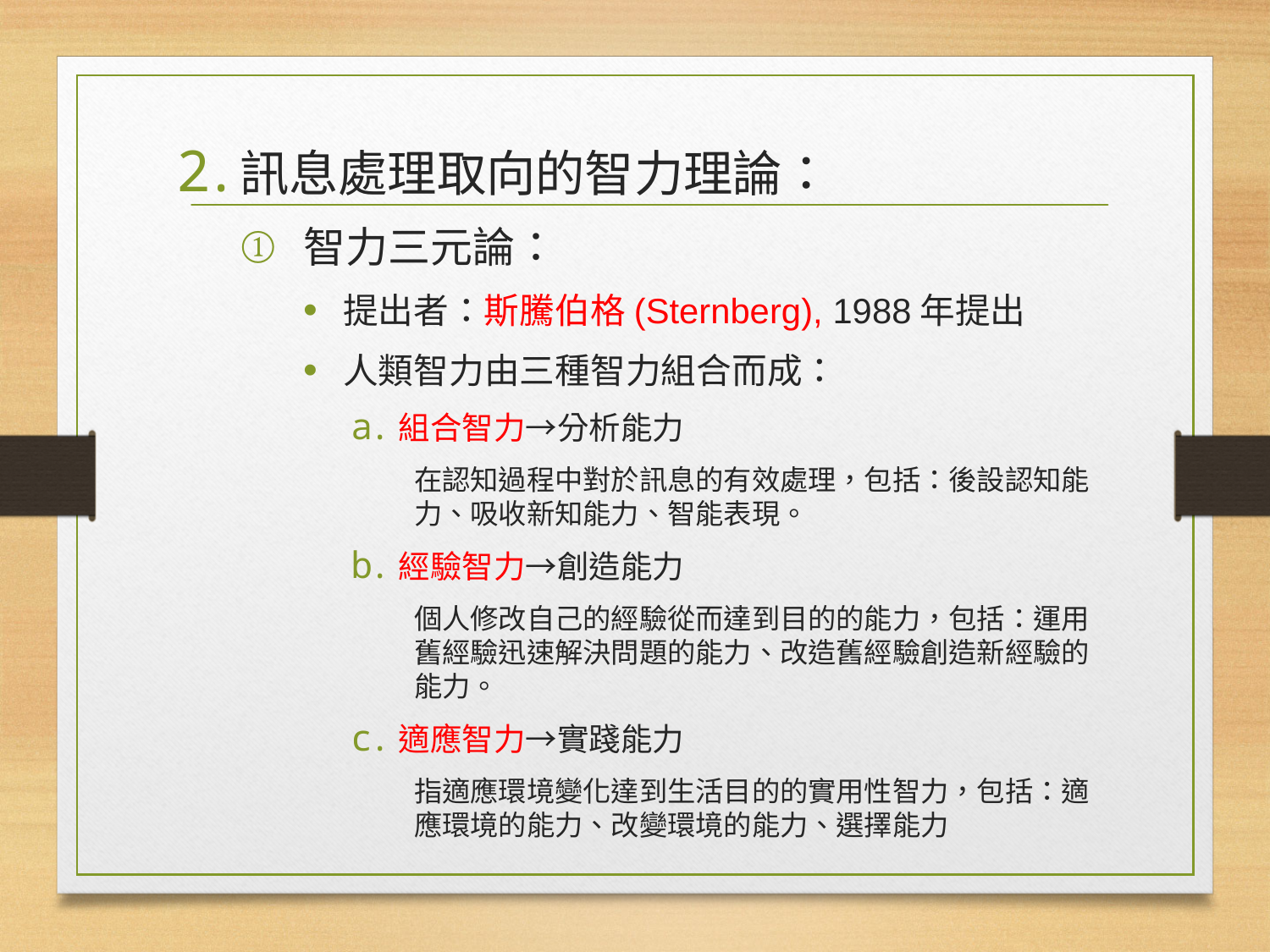

訊息處理取向的智力理論：
智力三元論：
提出者：斯騰伯格(Sternberg), 1988年提出
人類智力由三種智力組合而成：
組合智力→分析能力
在認知過程中對於訊息的有效處理，包括：後設認知能力、吸收新知能力、智能表現。
經驗智力→創造能力
個人修改自己的經驗從而達到目的的能力，包括：運用舊經驗迅速解決問題的能力、改造舊經驗創造新經驗的能力。
適應智力→實踐能力
指適應環境變化達到生活目的的實用性智力，包括：適應環境的能力、改變環境的能力、選擇能力